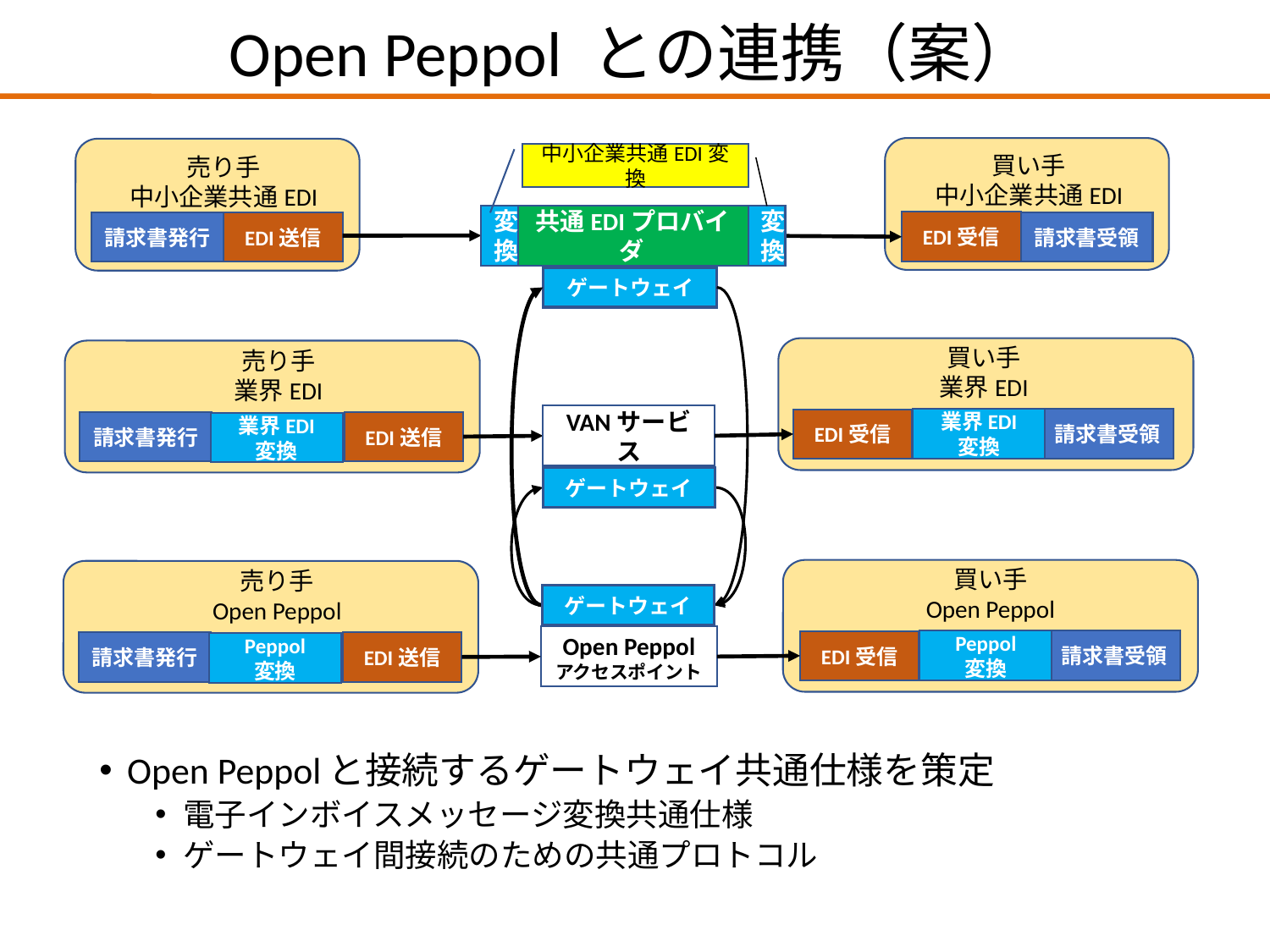

# Open Peppol との連携（案）

中小企業共通EDI変換
買い手
中小企業共通EDI

売り手
中小企業共通EDI

変換
共通EDIプロバイダ
変換
EDI受信
請求書発行
EDI送信
請求書受領
ゲートウェイ
買い手
業界EDI

売り手
業界EDI

VANサービス
標準データ変換
請求書受領
EDI受信
業界EDI
変換
請求書受領
EDI受信
請求書発行
EDI送信
業界EDI
変換
ゲートウェイ
買い手
Open Peppol

売り手
Open Peppol

ゲートウェイ
Open Peppol
アクセスポイント
標準データ変換
請求書受領
EDI受信
Peppol
変換
請求書受領
EDI受信
請求書発行
EDI送信
Peppol
変換
Open Peppolと接続するゲートウェイ共通仕様を策定
電子インボイスメッセージ変換共通仕様
ゲートウェイ間接続のための共通プロトコル